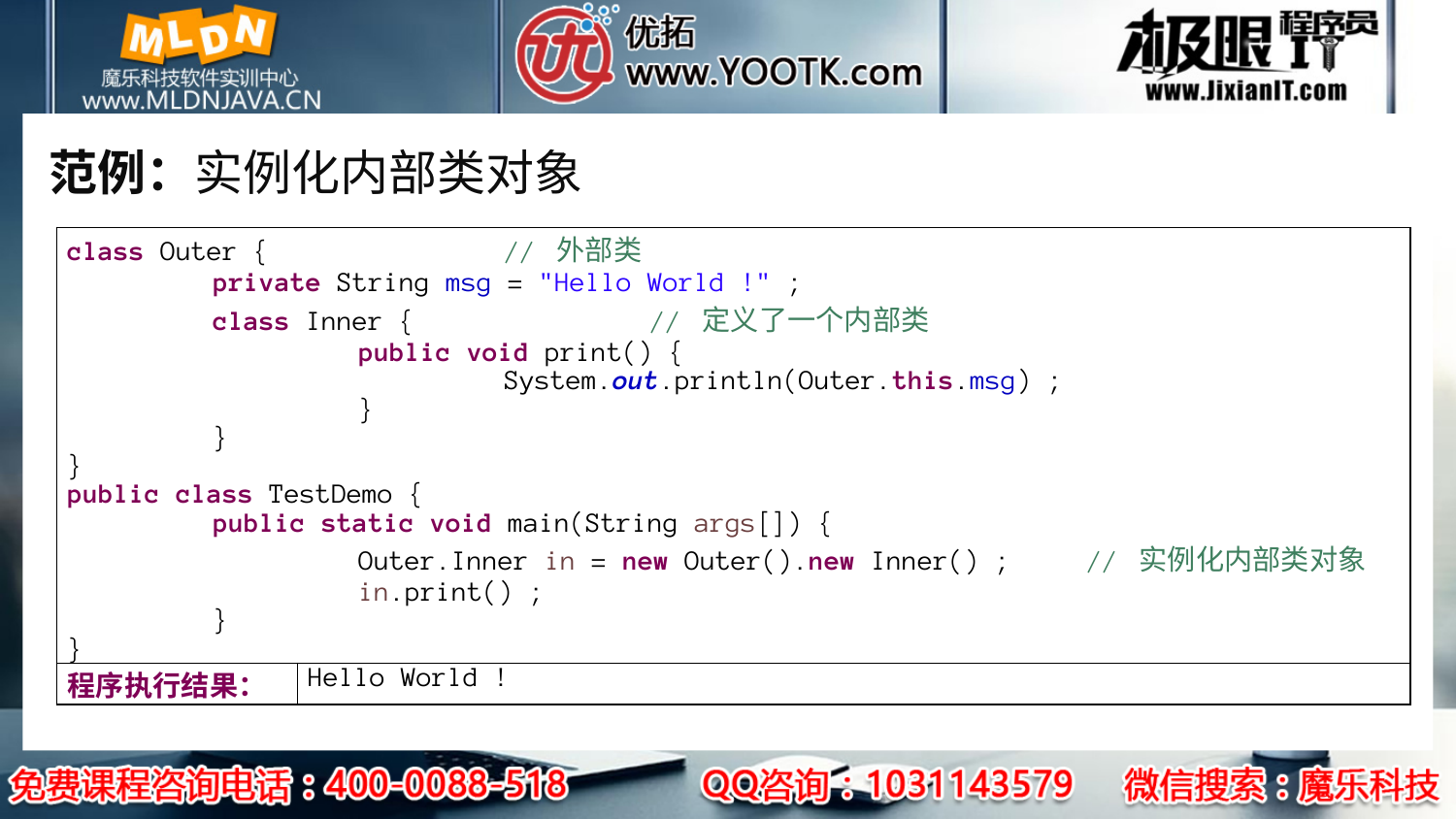

# 范例：实例化内部类对象
| class Outer { // 外部类 private String msg = "Hello World !" ; class Inner { // 定义了一个内部类 public void print() { System.out.println(Outer.this.msg) ; } } } public class TestDemo { public static void main(String args[]) { Outer.Inner in = new Outer().new Inner() ; // 实例化内部类对象 in.print() ; } } |  |
| --- | --- |
| 程序执行结果： | Hello World ! |